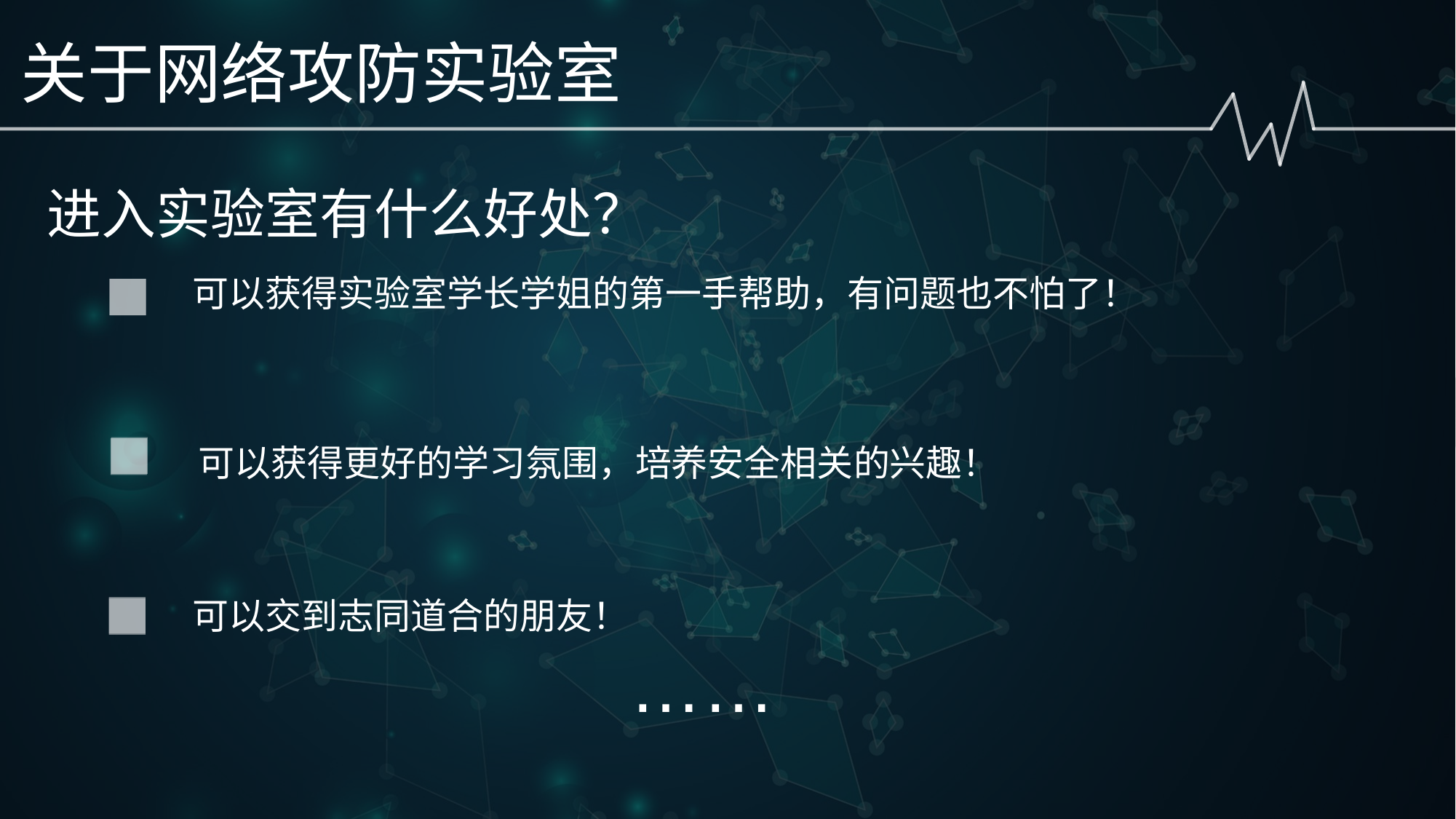

关于网络攻防实验室
进入实验室有什么好处？
可以获得实验室学长学姐的第一手帮助，有问题也不怕了！

可以获得更好的学习氛围，培养安全相关的兴趣！

可以交到志同道合的朋友！

……